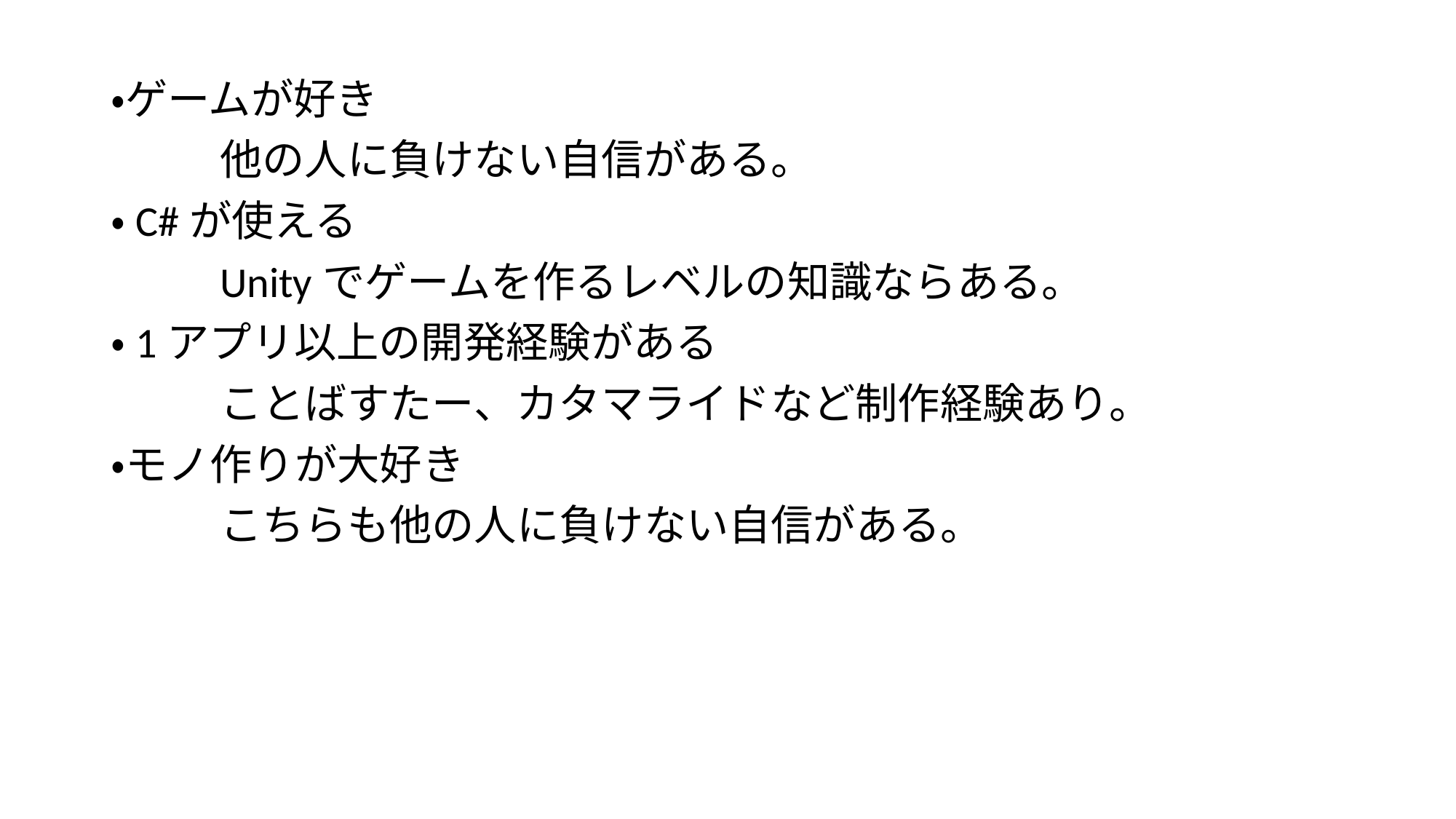

・ゲームが好き
	他の人に負けない自信がある。
・C#が使える
	Unityでゲームを作るレベルの知識ならある。
・1アプリ以上の開発経験がある
	ことばすたー、カタマライドなど制作経験あり。
・モノ作りが大好き
	こちらも他の人に負けない自信がある。